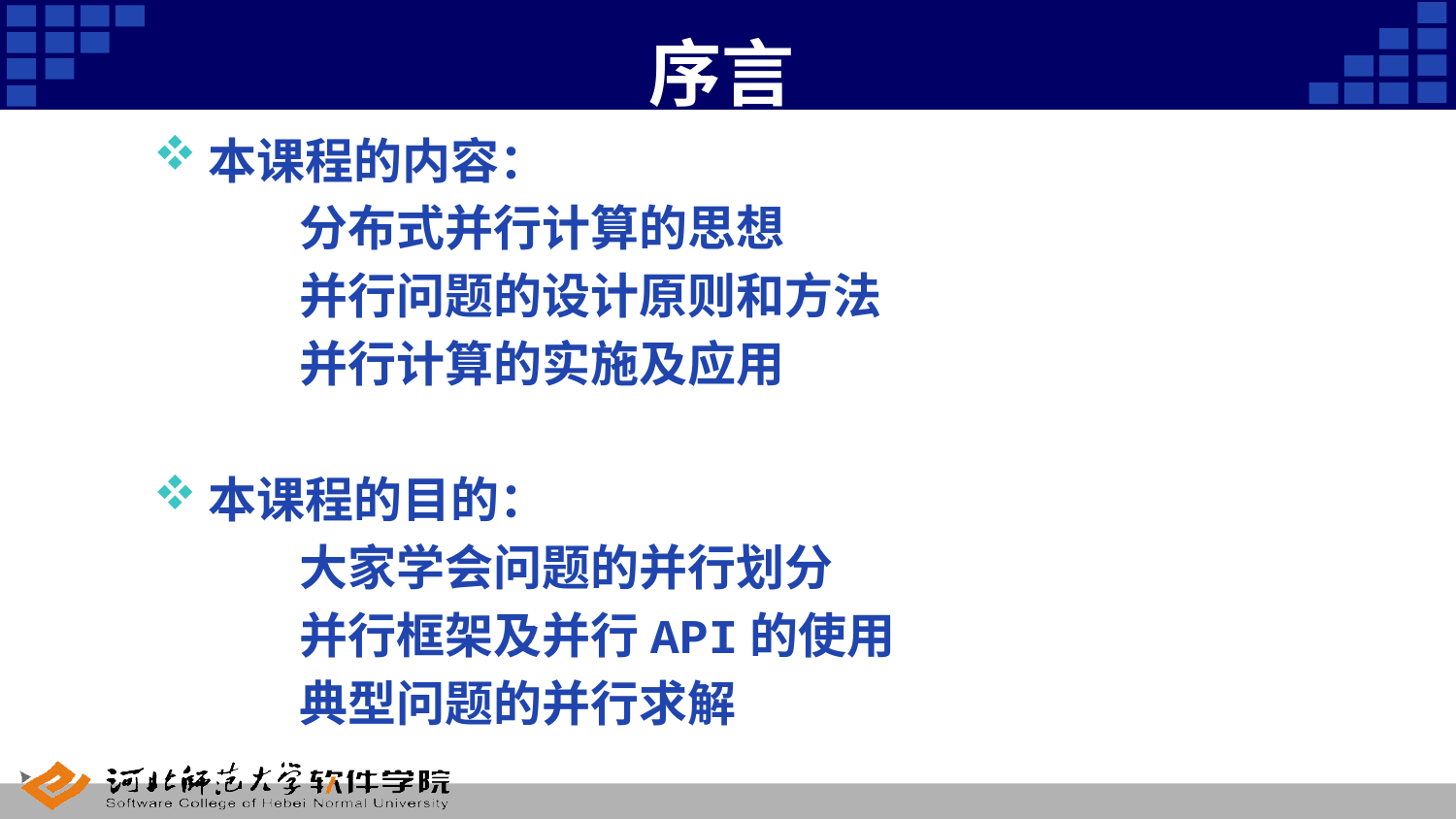

# 序言
本课程的内容：
	分布式并行计算的思想
	并行问题的设计原则和方法
	并行计算的实施及应用

本课程的目的：
	大家学会问题的并行划分
	并行框架及并行API的使用
	典型问题的并行求解